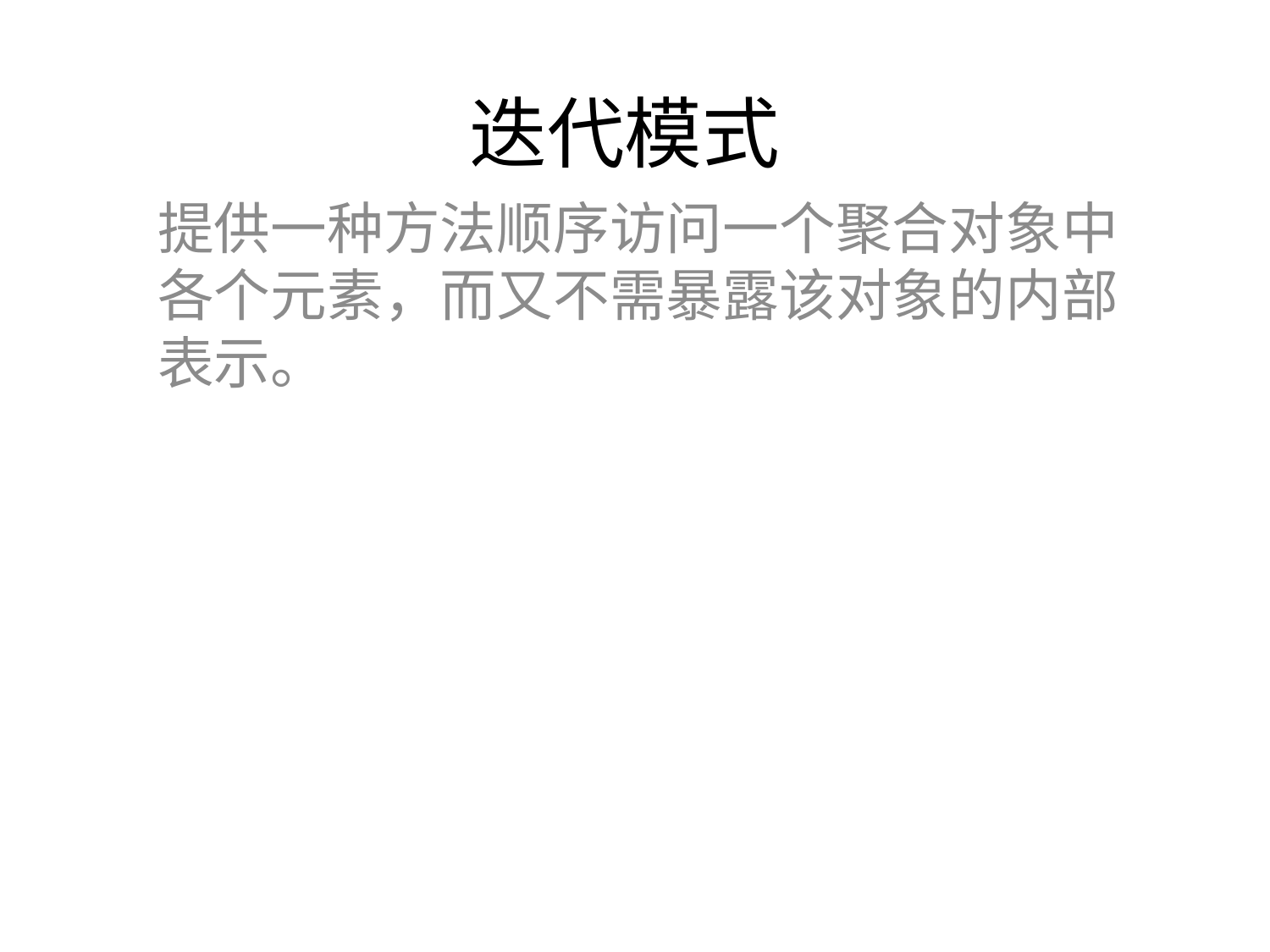

# 迭代模式
提供一种方法顺序访问一个聚合对象中各个元素，而又不需暴露该对象的内部表示。